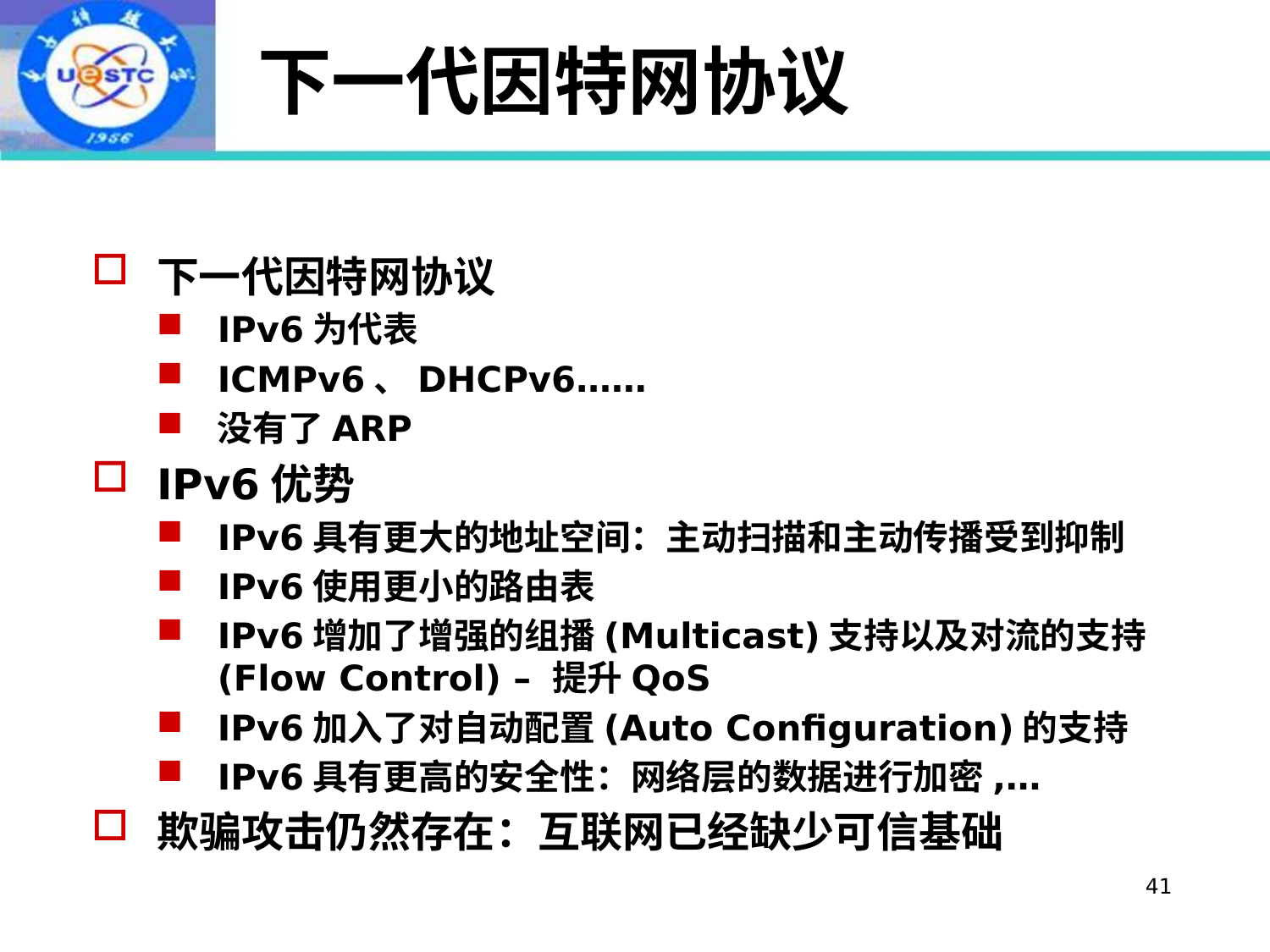

# 下一代因特网协议
下一代因特网协议
IPv6为代表
ICMPv6、DHCPv6……
没有了ARP
IPv6优势
IPv6具有更大的地址空间：主动扫描和主动传播受到抑制
IPv6使用更小的路由表
IPv6增加了增强的组播(Multicast)支持以及对流的支持(Flow Control) – 提升QoS
IPv6加入了对自动配置(Auto Configuration)的支持
IPv6具有更高的安全性：网络层的数据进行加密,…
欺骗攻击仍然存在：互联网已经缺少可信基础
41